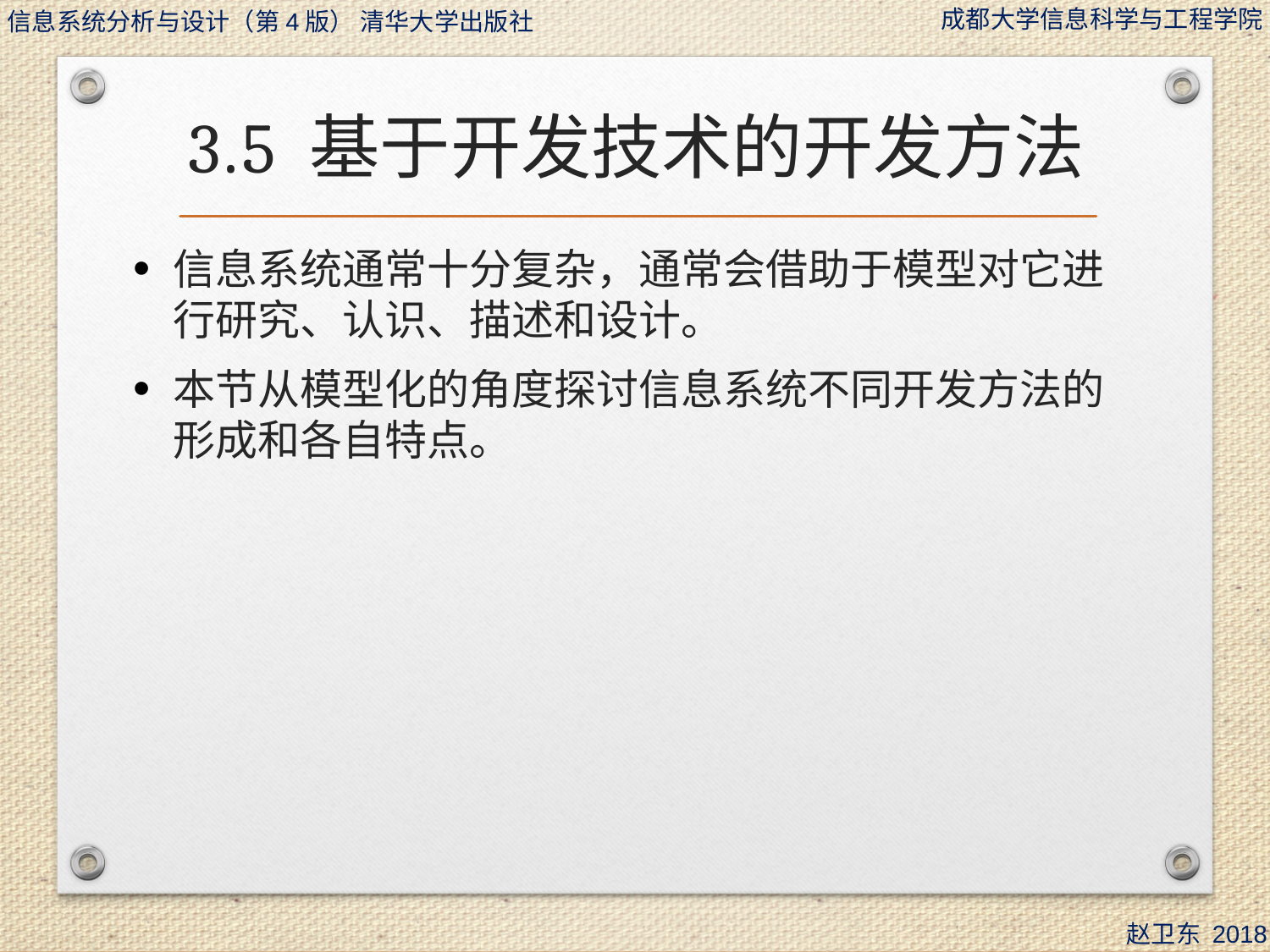

# 3.5 基于开发技术的开发方法
信息系统通常十分复杂，通常会借助于模型对它进行研究、认识、描述和设计。
本节从模型化的角度探讨信息系统不同开发方法的形成和各自特点。